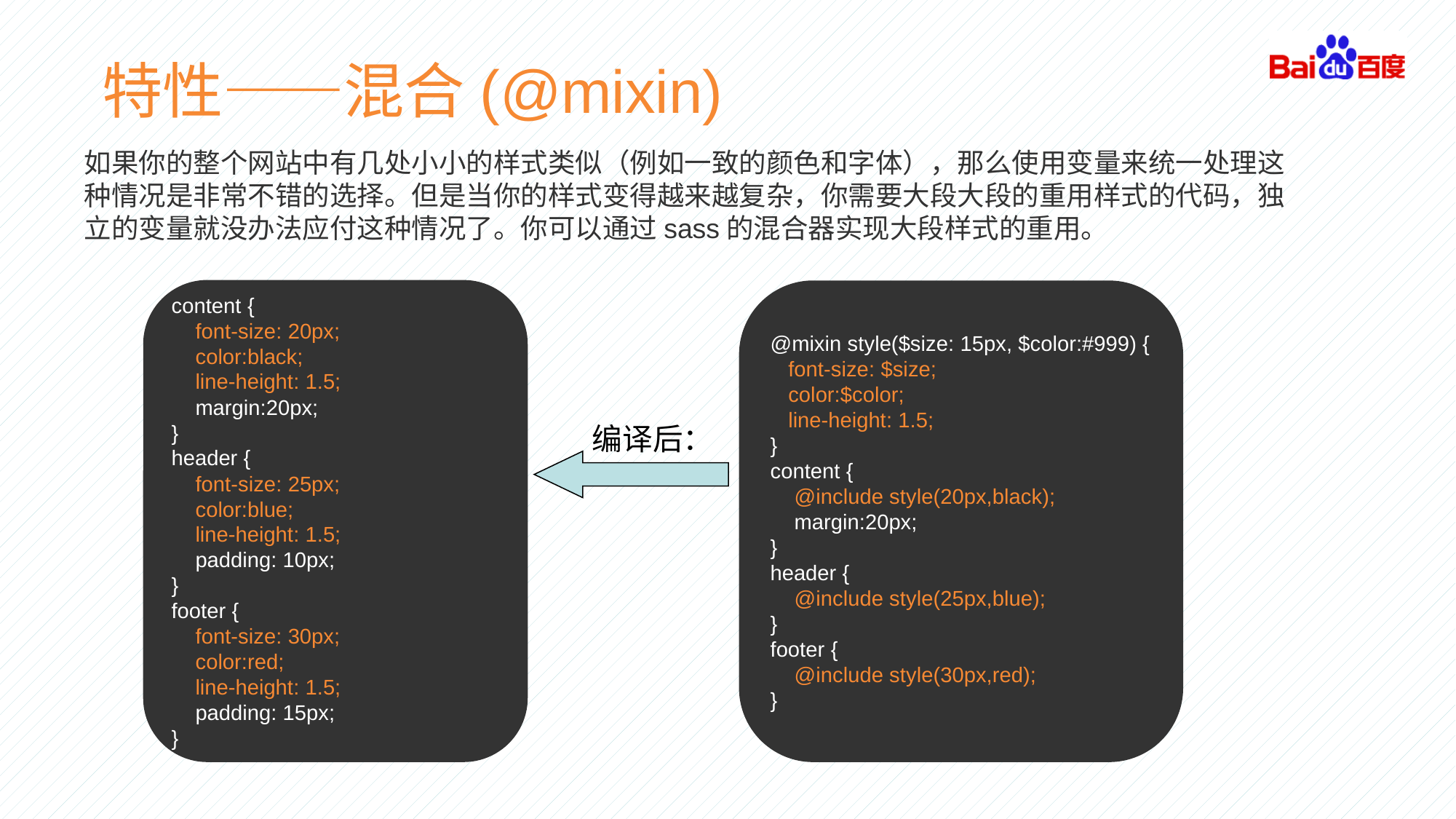

特性——混合(@mixin)
如果你的整个网站中有几处小小的样式类似（例如一致的颜色和字体），那么使用变量来统一处理这种情况是非常不错的选择。但是当你的样式变得越来越复杂，你需要大段大段的重用样式的代码，独立的变量就没办法应付这种情况了。你可以通过sass的混合器实现大段样式的重用。
content {
    font-size: 20px;
    color:black;
    line-height: 1.5;
    margin:20px;
}
header {
    font-size: 25px;
    color:blue;
    line-height: 1.5;
    padding: 10px;
}
footer {
    font-size: 30px;
    color:red;
    line-height: 1.5;
    padding: 15px;
}
@mixin style($size: 15px, $color:#999) {
   font-size: $size;
   color:$color;
   line-height: 1.5;
}
content {
    @include style(20px,black);
    margin:20px;
}
header {
    @include style(25px,blue);
}
footer {
    @include style(30px,red);
}
编译后：